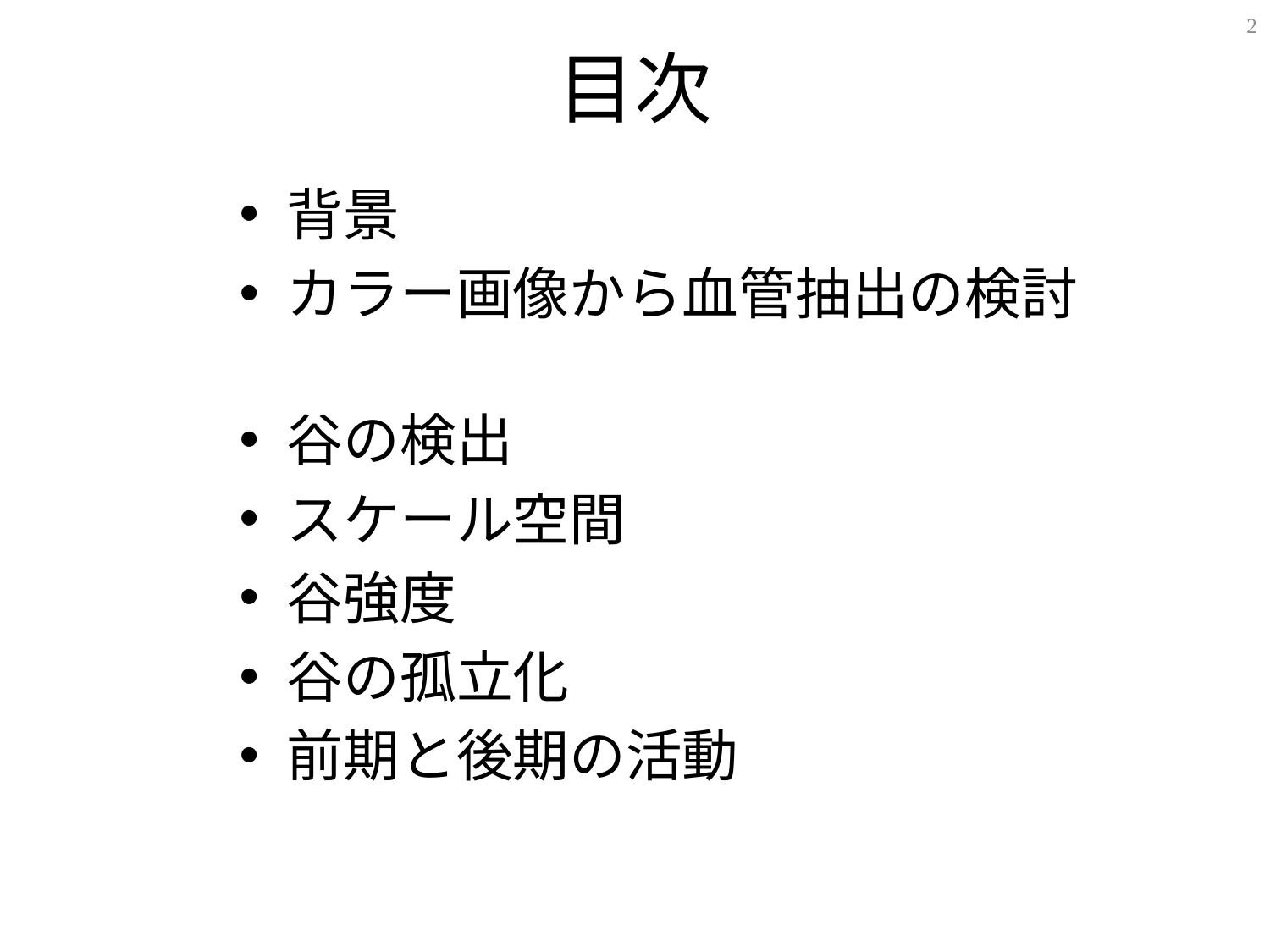

# 目次
2
背景
カラー画像から血管抽出の検討
谷の検出
スケール空間
谷強度
谷の孤立化
前期と後期の活動